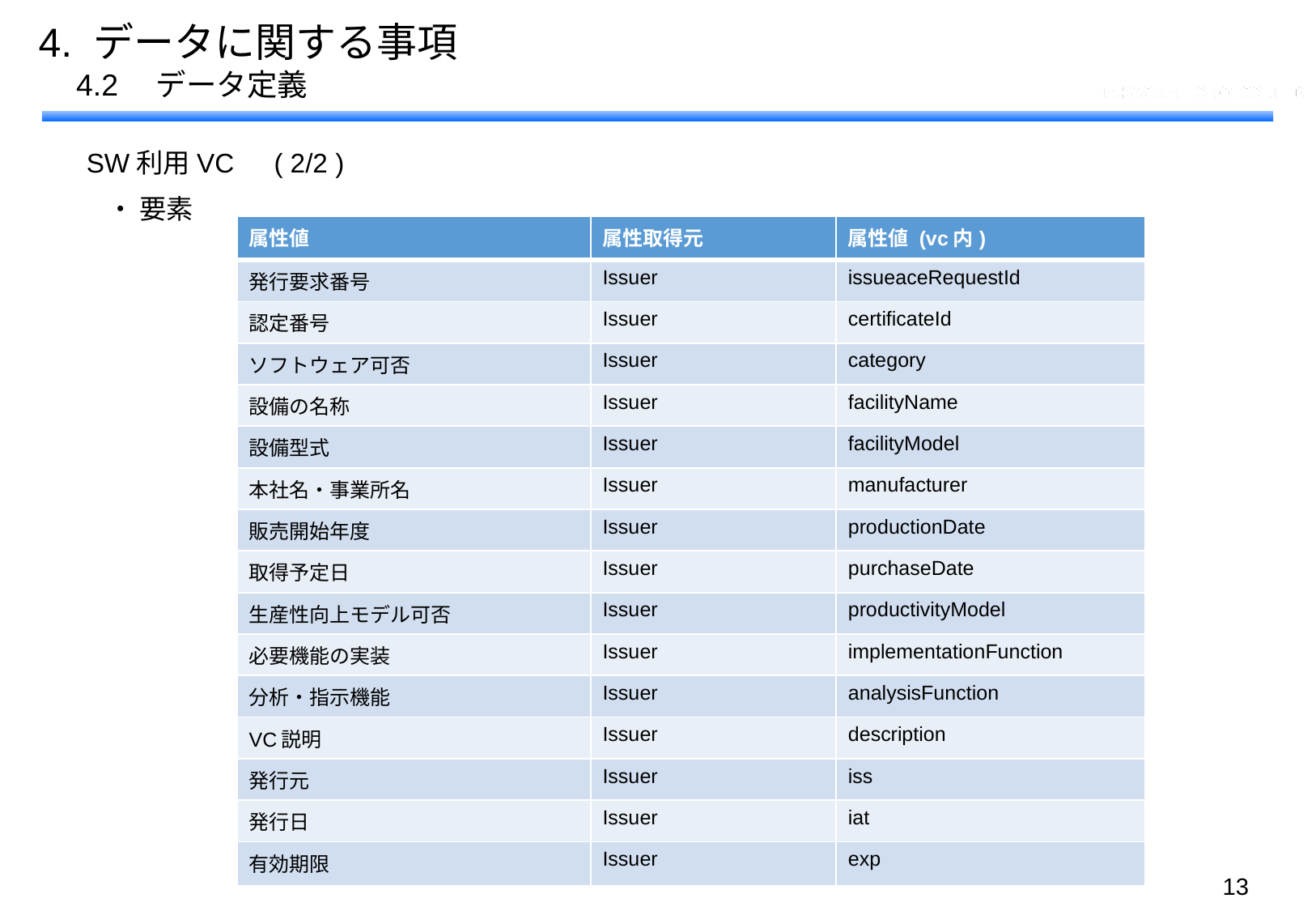

4. データに関する事項
　4.2　データ定義
　SW利用VC　( 2/2 )
　　・ 要素
| 属性値 | 属性取得元 | 属性値 (vc内) |
| --- | --- | --- |
| 発行要求番号 | Issuer | issueaceRequestId |
| 認定番号 | Issuer | certificateId |
| ソフトウェア可否 | Issuer | category |
| 設備の名称 | Issuer | facilityName |
| 設備型式 | Issuer | facilityModel |
| 本社名・事業所名 | Issuer | manufacturer |
| 販売開始年度 | Issuer | productionDate |
| 取得予定日 | Issuer | purchaseDate |
| 生産性向上モデル可否 | Issuer | productivityModel |
| 必要機能の実装 | Issuer | implementationFunction |
| 分析・指示機能 | Issuer | analysisFunction |
| VC説明 | Issuer | description |
| 発行元 | Issuer | iss |
| 発行日 | Issuer | iat |
| 有効期限 | Issuer | exp |
13